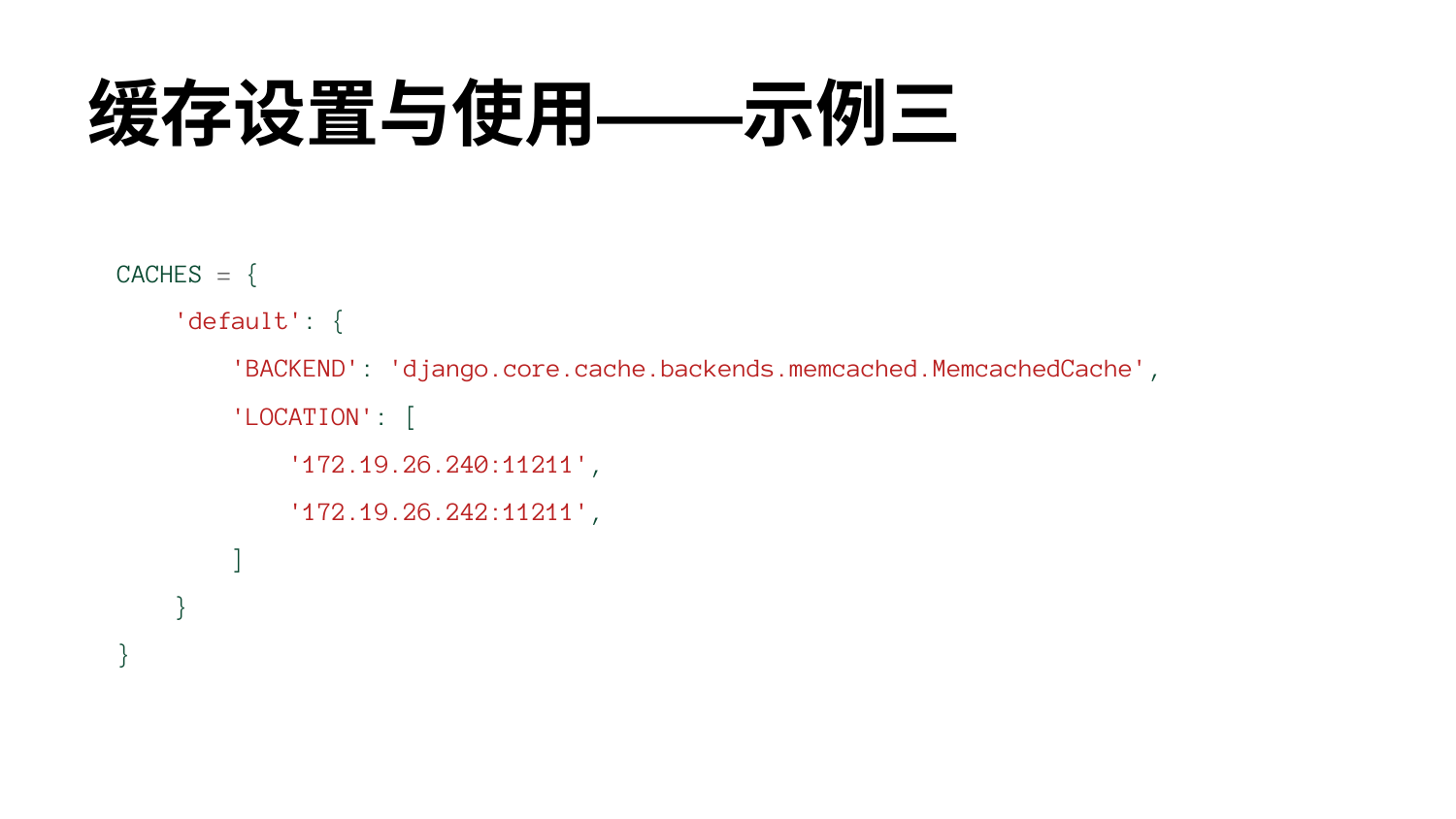

# 缓存设置与使用——示例三
CACHES = {
    'default': {
        'BACKEND': 'django.core.cache.backends.memcached.MemcachedCache',
        'LOCATION': [
            '172.19.26.240:11211',
            '172.19.26.242:11211',
        ]
    }
}